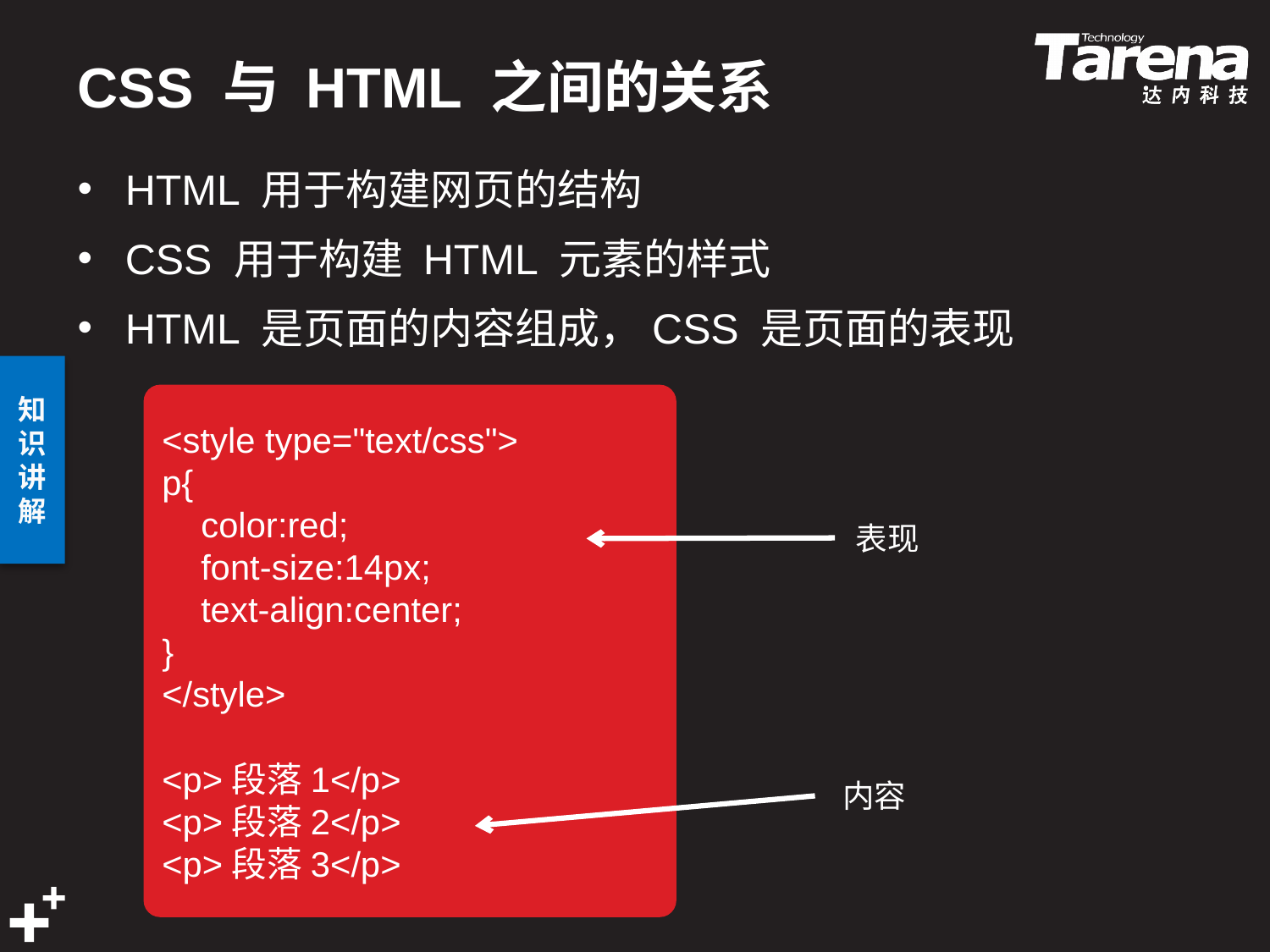

# CSS 与 HTML 之间的关系
HTML 用于构建网页的结构
CSS 用于构建 HTML 元素的样式
HTML 是页面的内容组成，CSS 是页面的表现
<style type="text/css">
p{
    color:red;
    font-size:14px;
    text-align:center;
}
</style>

<p>段落1</p>
<p>段落2</p>
<p>段落3</p>
表现
内容